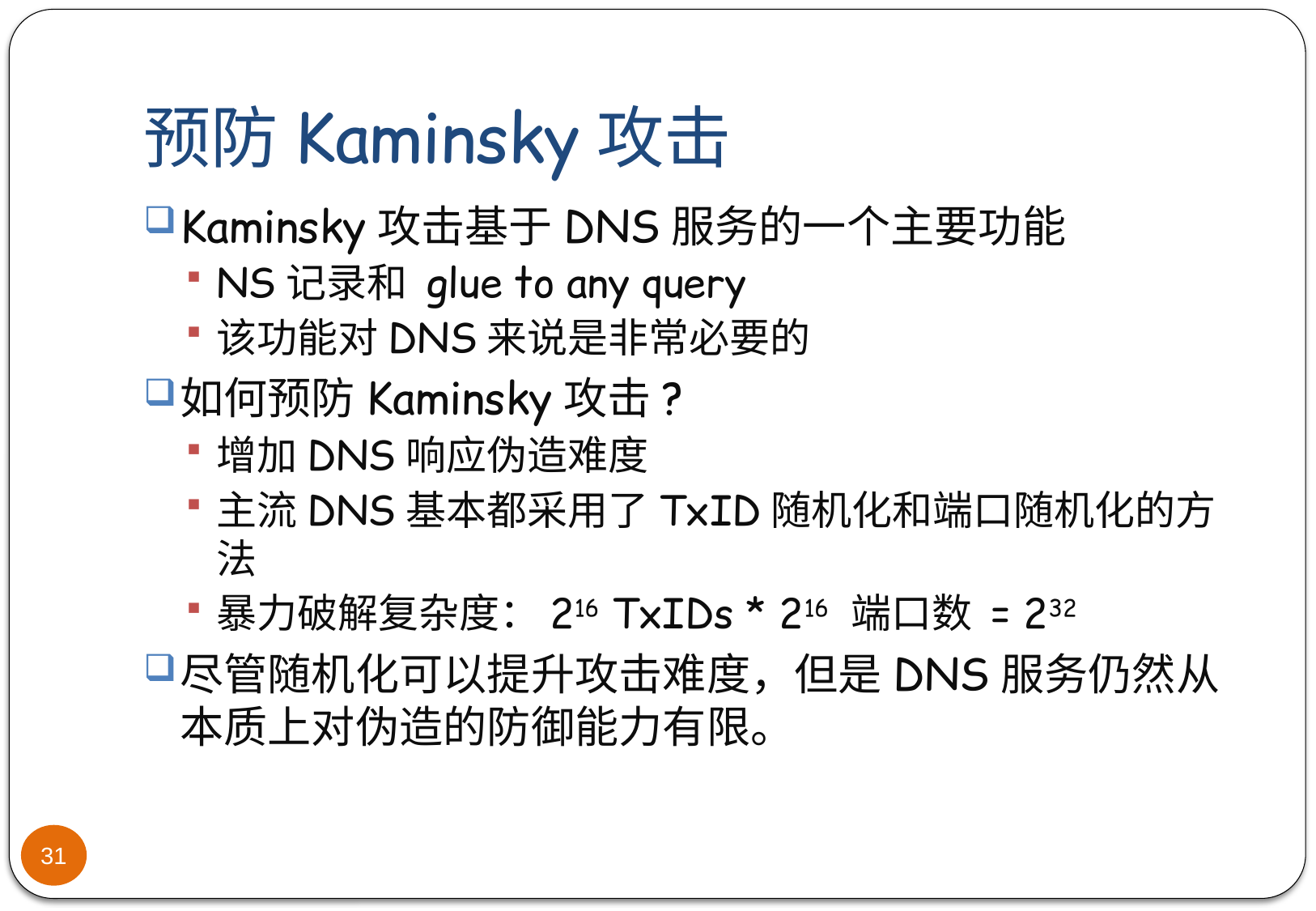

# 预防Kaminsky攻击
Kaminsky攻击基于DNS服务的一个主要功能
NS记录和 glue to any query
该功能对DNS来说是非常必要的
如何预防Kaminsky攻击?
增加DNS响应伪造难度
主流DNS基本都采用了TxID随机化和端口随机化的方法
暴力破解复杂度：216 TxIDs * 216 端口数 = 232
尽管随机化可以提升攻击难度，但是DNS服务仍然从本质上对伪造的防御能力有限。
31